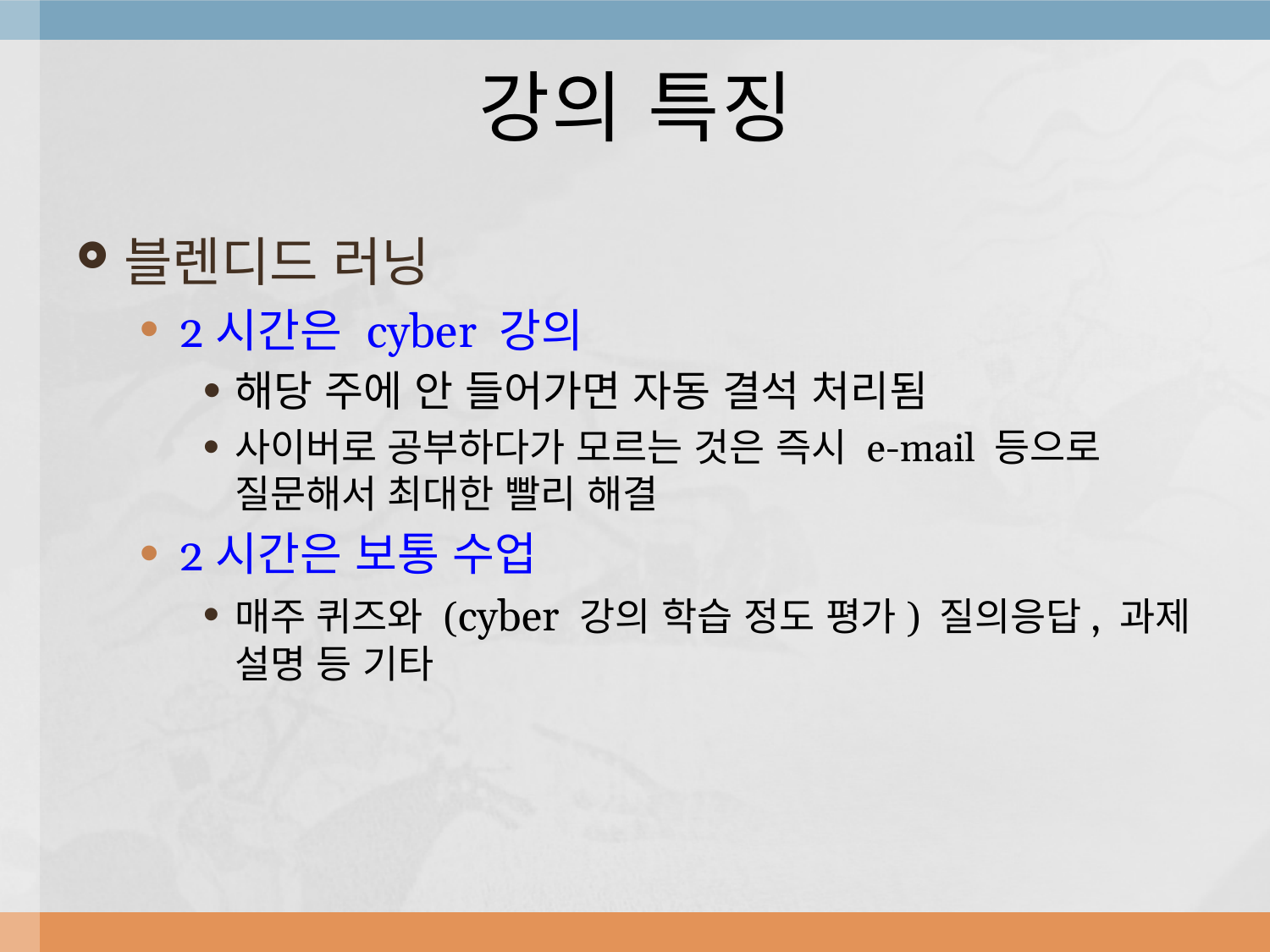

# 강의 특징
블렌디드 러닝
2시간은 cyber 강의
해당 주에 안 들어가면 자동 결석 처리됨
사이버로 공부하다가 모르는 것은 즉시 e-mail 등으로 질문해서 최대한 빨리 해결
2시간은 보통 수업
매주 퀴즈와 (cyber 강의 학습 정도 평가) 질의응답, 과제 설명 등 기타